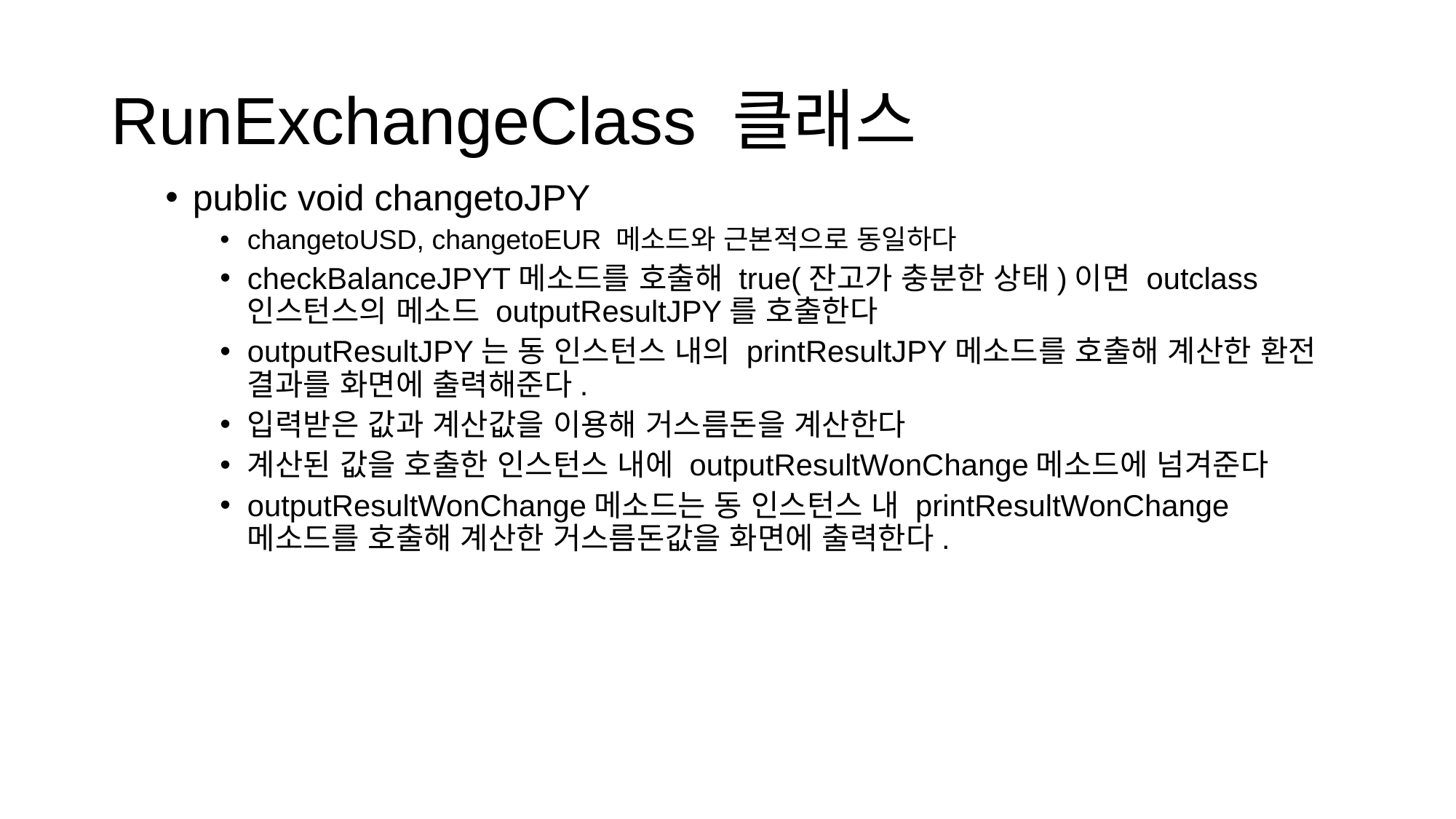

# RunExchangeClass 클래스
public void changetoJPY
changetoUSD, changetoEUR 메소드와 근본적으로 동일하다
checkBalanceJPYT메소드를 호출해 true(잔고가 충분한 상태)이면 outclass인스턴스의 메소드 outputResultJPY를 호출한다
outputResultJPY는 동 인스턴스 내의 printResultJPY메소드를 호출해 계산한 환전 결과를 화면에 출력해준다.
입력받은 값과 계산값을 이용해 거스름돈을 계산한다
계산된 값을 호출한 인스턴스 내에 outputResultWonChange메소드에 넘겨준다
outputResultWonChange메소드는 동 인스턴스 내 printResultWonChange 메소드를 호출해 계산한 거스름돈값을 화면에 출력한다.